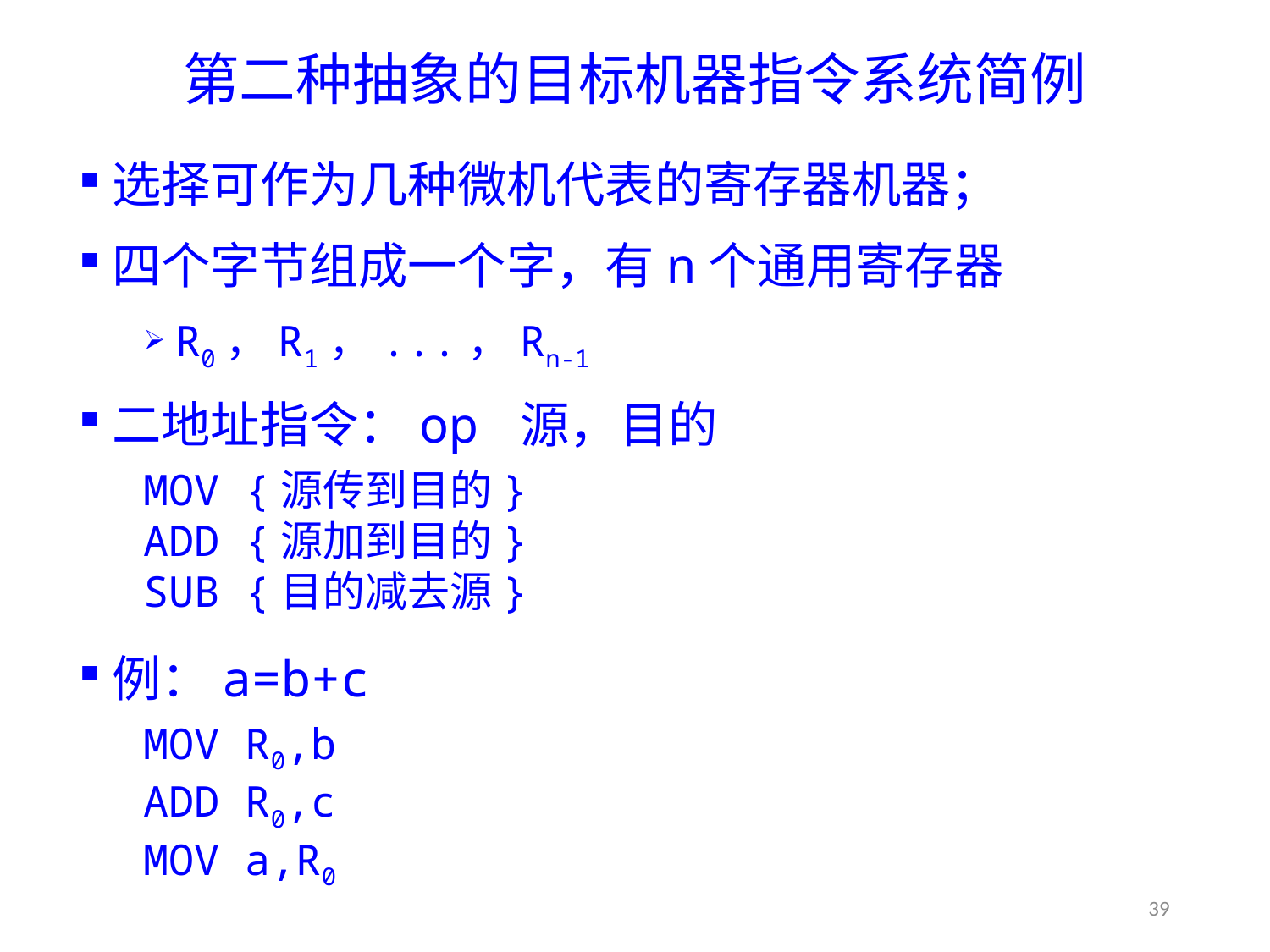

# 第二种抽象的目标机器指令系统简例
选择可作为几种微机代表的寄存器机器；
四个字节组成一个字，有n个通用寄存器
R0，R1，...，Rn-1
二地址指令：op 源，目的
MOV {源传到目的}
ADD {源加到目的}
SUB {目的减去源}
例：a=b+c
MOV R0,b
ADD R0,c
MOV a,R0
39